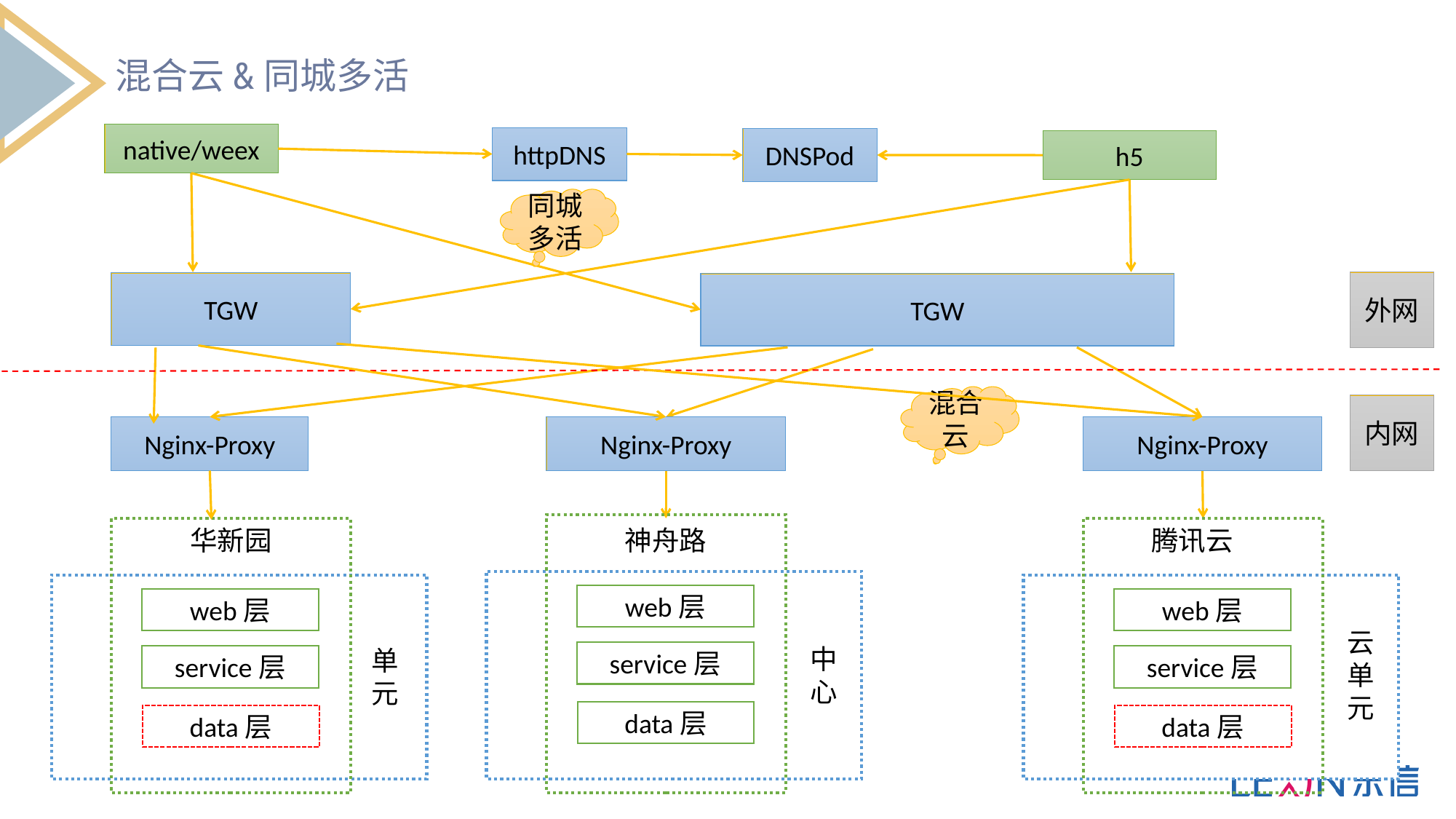

混合云&同城多活
native/weex
httpDNS
DNSPod
h5
同城多活
外网
TGW
TGW
混合云
内网
Nginx-Proxy
Nginx-Proxy
Nginx-Proxy

华新园
神舟路

腾讯云

web层
web层
web层
云单元
中心
单元
service层
service层
service层
data层
data层
data层